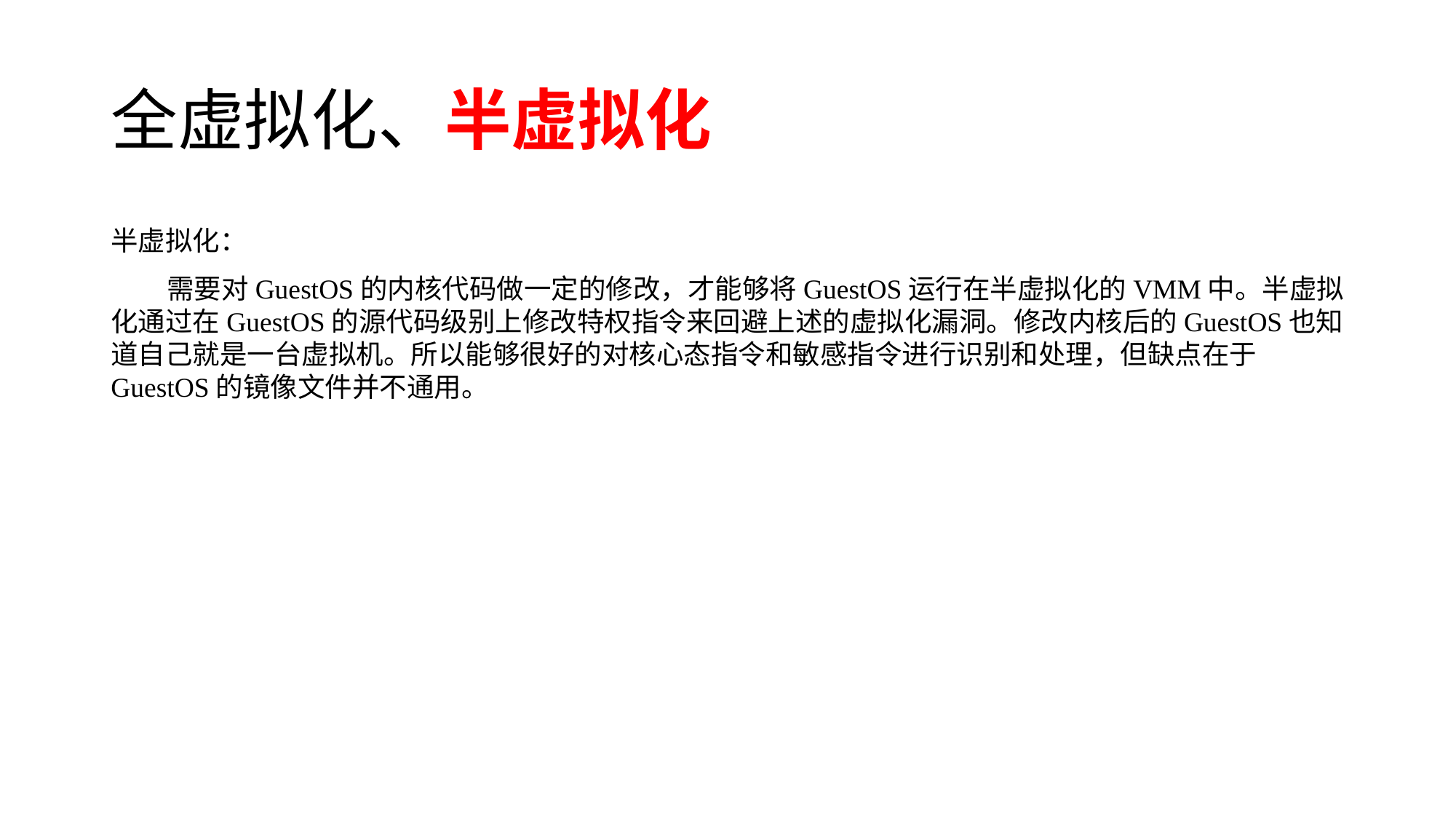

# 全虚拟化、半虚拟化
半虚拟化：
        需要对GuestOS的内核代码做一定的修改，才能够将GuestOS运行在半虚拟化的VMM中。半虚拟化通过在GuestOS的源代码级别上修改特权指令来回避上述的虚拟化漏洞。修改内核后的GuestOS也知道自己就是一台虚拟机。所以能够很好的对核心态指令和敏感指令进行识别和处理，但缺点在于GuestOS的镜像文件并不通用。